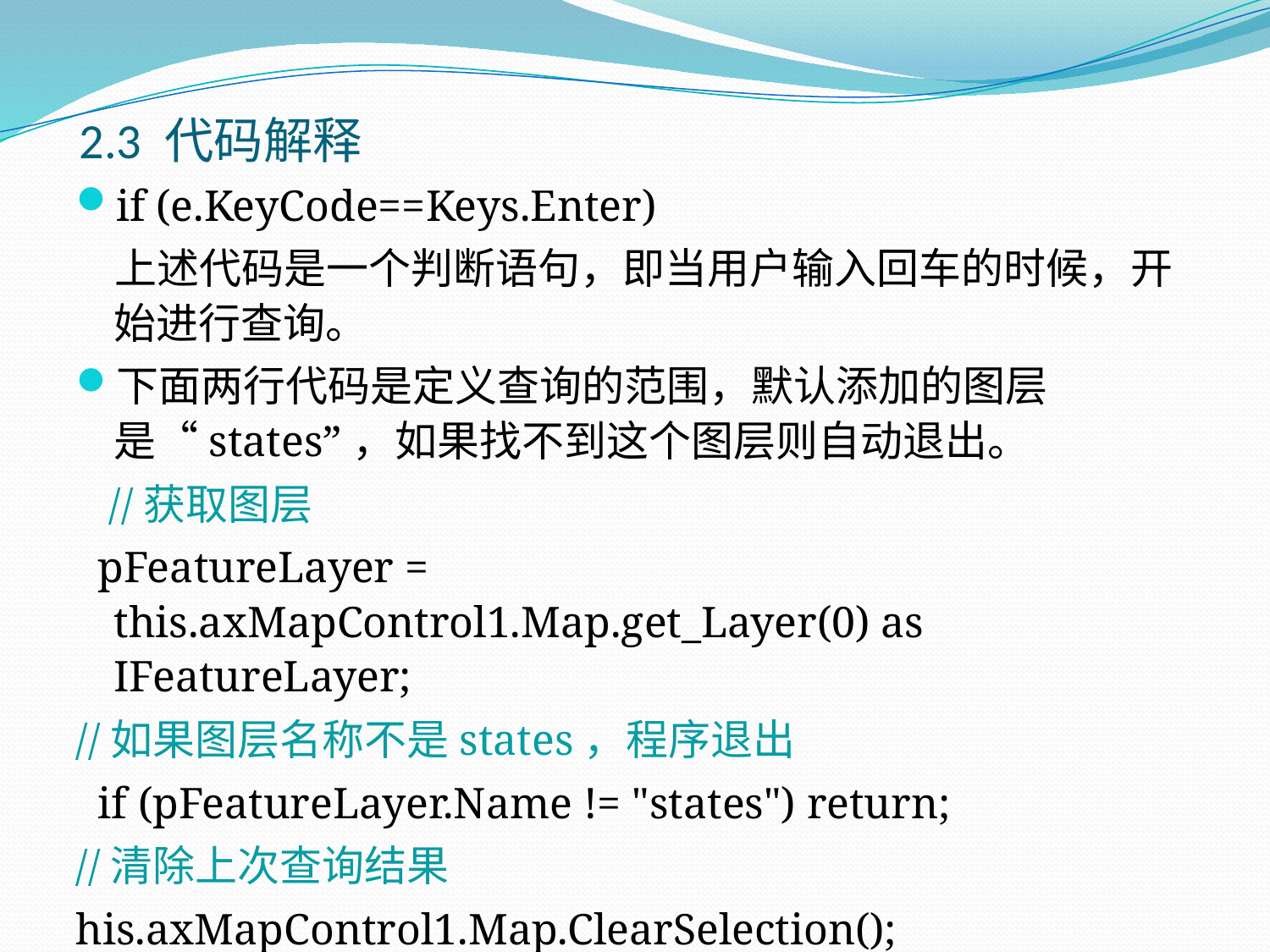

# 2.3 代码解释
if (e.KeyCode==Keys.Enter)
   上述代码是一个判断语句，即当用户输入回车的时候，开始进行查询。
下面两行代码是定义查询的范围，默认添加的图层是“states”，如果找不到这个图层则自动退出。
   //获取图层
  pFeatureLayer = this.axMapControl1.Map.get_Layer(0) as IFeatureLayer;
//如果图层名称不是states，程序退出
  if (pFeatureLayer.Name != "states") return;
//清除上次查询结果
his.axMapControl1.Map.ClearSelection();